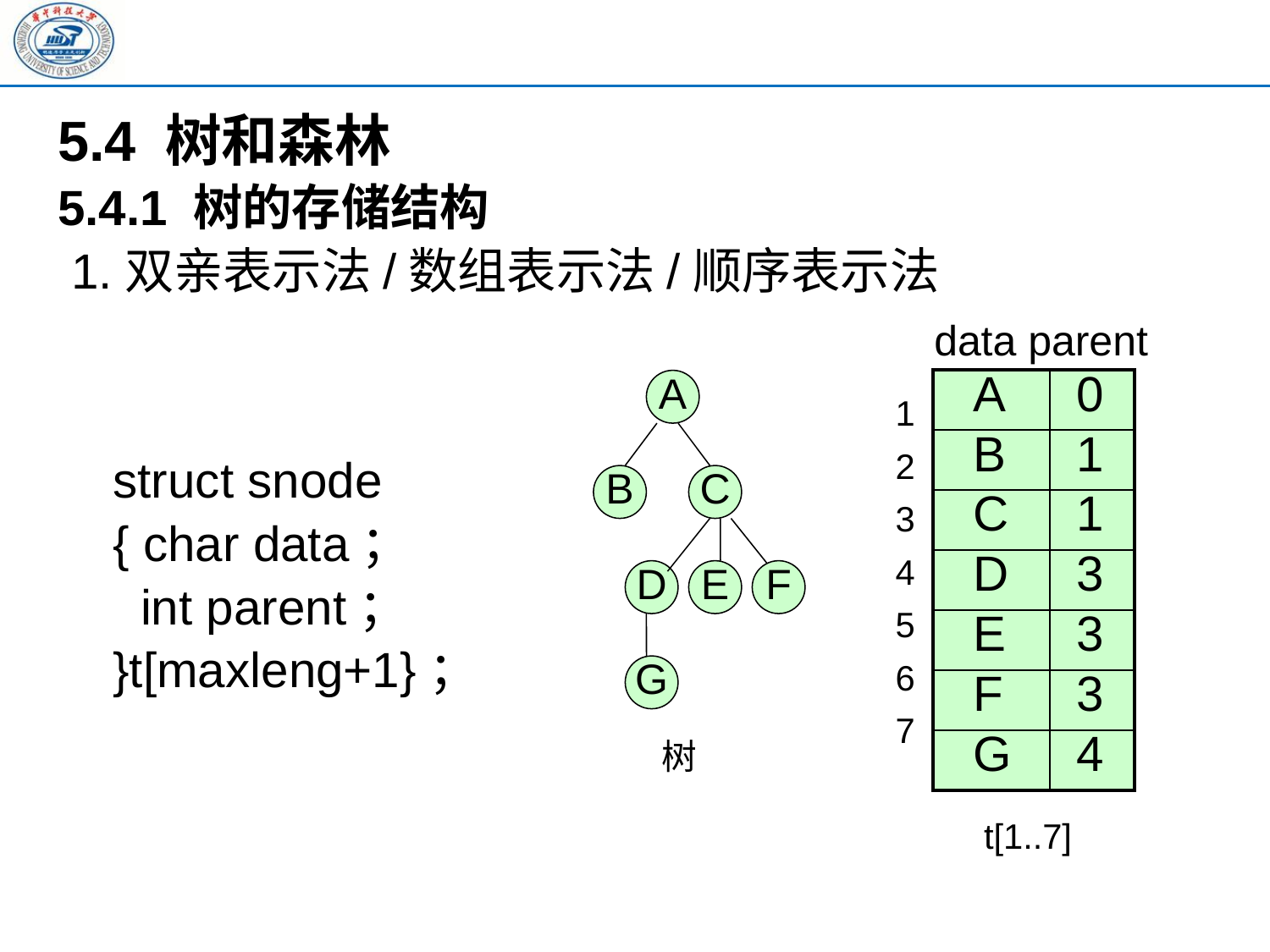

5.4 树和森林
5.4.1 树的存储结构
 1.双亲表示法/数组表示法/顺序表示法
data parent
| A | 0 |
| --- | --- |
| B | 1 |
| C | 1 |
| D | 3 |
| E | 3 |
| F | 3 |
| G | 4 |
A
1
2
3
4
5
6
7

struct snode
{ char data；
  int parent；
}t[maxleng+1}；
B
C

D
E
F

G
树
t[1..7]